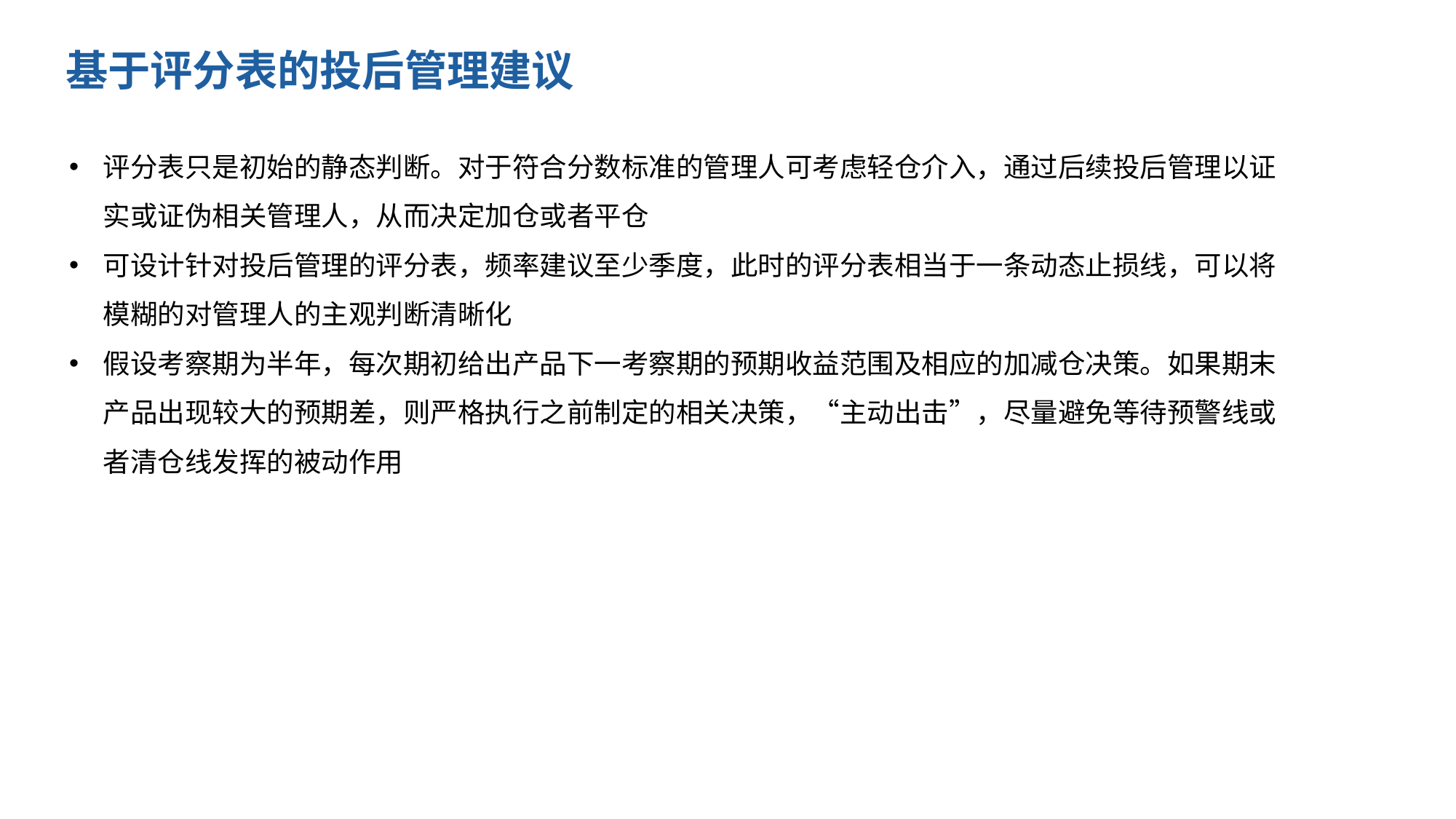

基于评分表的投后管理建议
评分表只是初始的静态判断。对于符合分数标准的管理人可考虑轻仓介入，通过后续投后管理以证实或证伪相关管理人，从而决定加仓或者平仓
可设计针对投后管理的评分表，频率建议至少季度，此时的评分表相当于一条动态止损线，可以将模糊的对管理人的主观判断清晰化
假设考察期为半年，每次期初给出产品下一考察期的预期收益范围及相应的加减仓决策。如果期末产品出现较大的预期差，则严格执行之前制定的相关决策，“主动出击”，尽量避免等待预警线或者清仓线发挥的被动作用